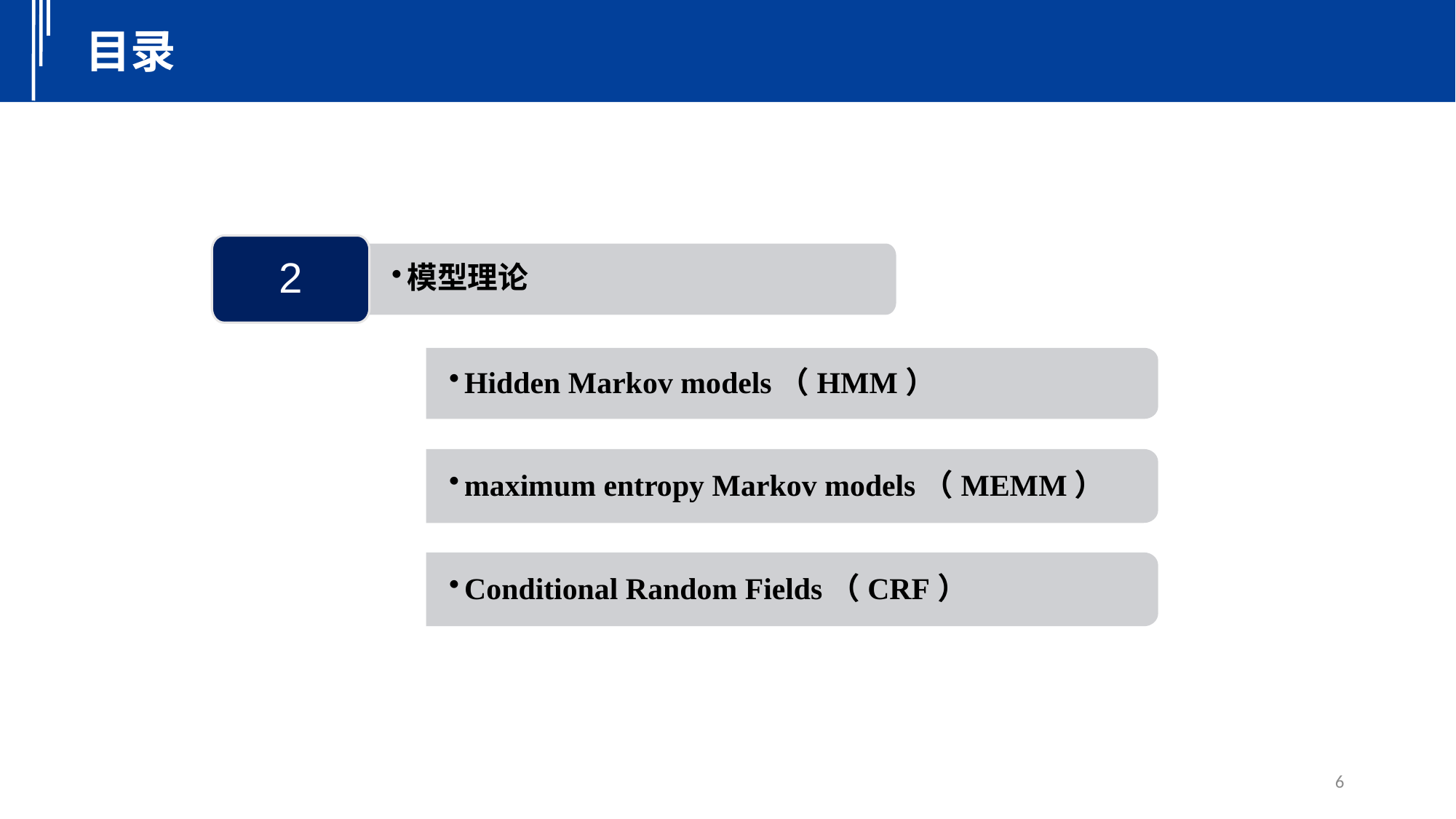

目录
2
模型理论
Hidden Markov models（HMM）
maximum entropy Markov models（MEMM）
Conditional Random Fields（CRF）
6